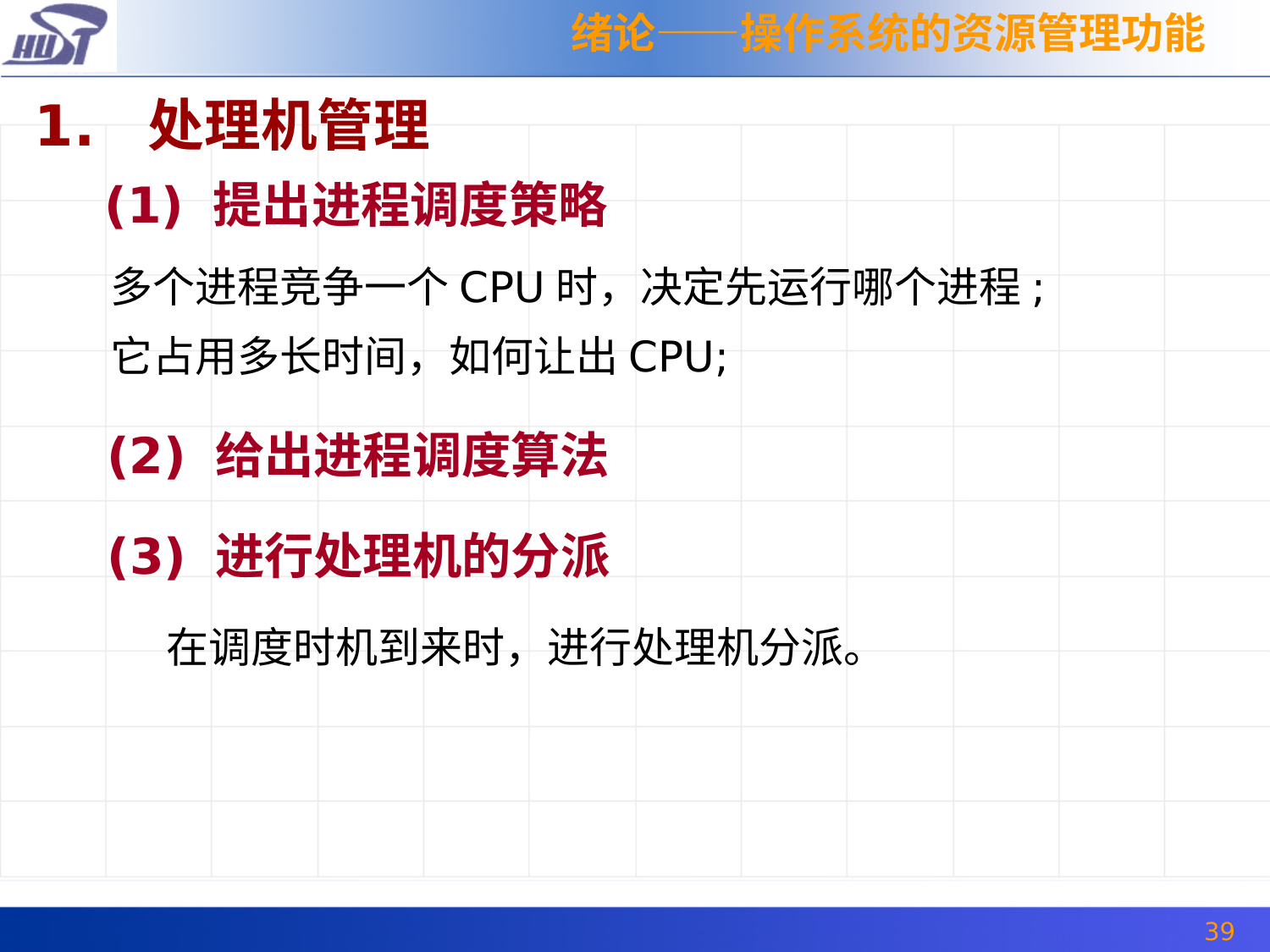

绪论——操作系统的资源管理功能
1.  处理机管理
(1) 提出进程调度策略
多个进程竞争一个CPU时，决定先运行哪个进程;
它占用多长时间，如何让出CPU;
(2) 给出进程调度算法
(3) 进行处理机的分派
在调度时机到来时，进行处理机分派。
39